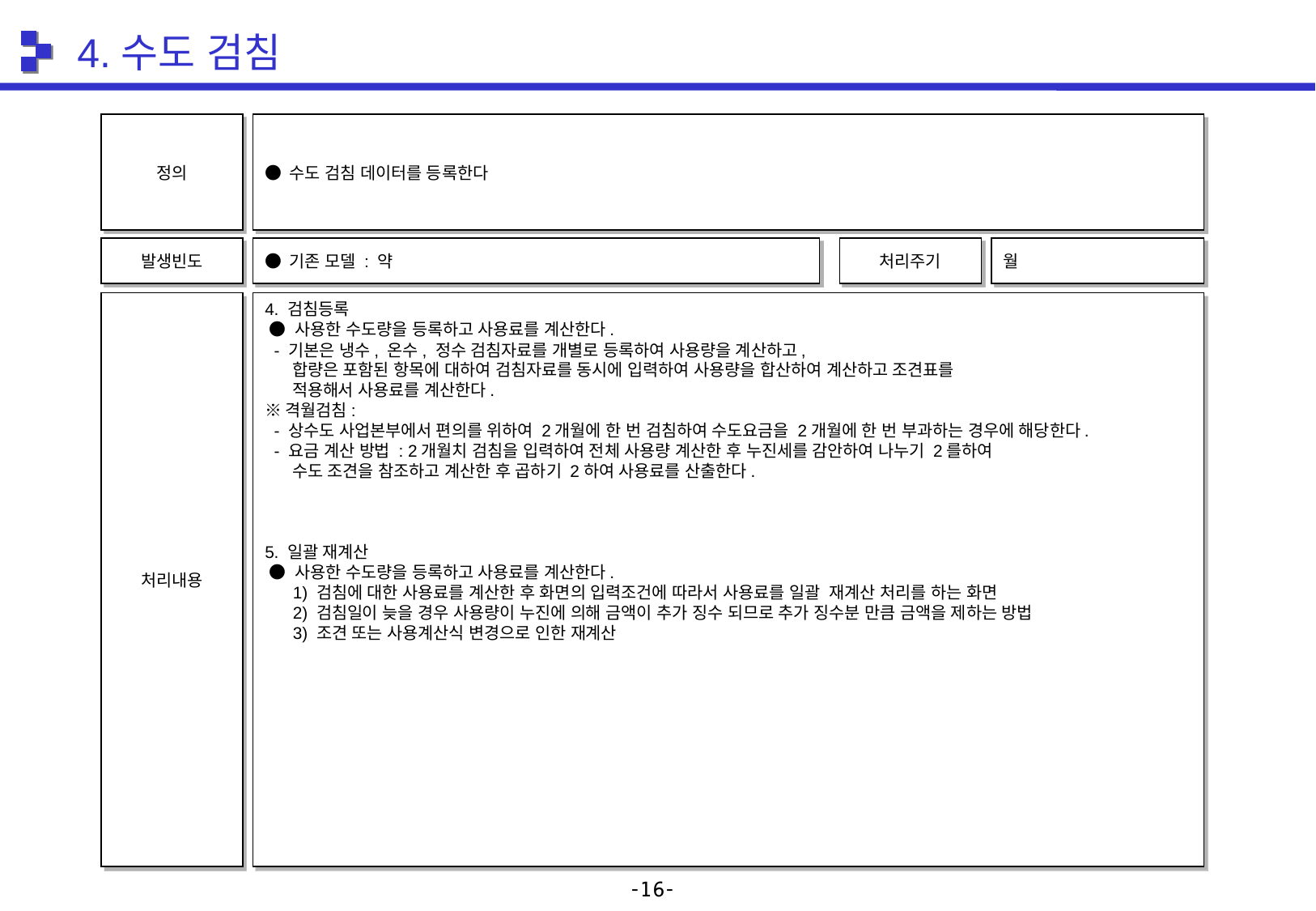

4.수도 검침
정의
● 수도 검침 데이터를 등록한다
발생빈도
● 기존 모델 : 약
처리주기
월
처리내용
4. 검침등록
 ● 사용한 수도량을 등록하고 사용료를 계산한다.
  - 기본은 냉수, 온수, 정수 검침자료를 개별로 등록하여 사용량을 계산하고,
     합량은 포함된 항목에 대하여 검침자료를 동시에 입력하여 사용량을 합산하여 계산하고 조견표를
     적용해서 사용료를 계산한다.
※격월검침:
  - 상수도 사업본부에서 편의를 위하여 2개월에 한 번 검침하여 수도요금을 2개월에 한 번 부과하는 경우에 해당한다.
  - 요금 계산 방법 : 2개월치 검침을 입력하여 전체 사용량 계산한 후 누진세를 감안하여 나누기 2를하여
     수도 조견을 참조하고 계산한 후 곱하기 2하여 사용료를 산출한다.

5. 일괄 재계산
 ● 사용한 수도량을 등록하고 사용료를 계산한다.
      1) 검침에 대한 사용료를 계산한 후 화면의 입력조건에 따라서 사용료를 일괄  재계산 처리를 하는 화면
      2) 검침일이 늦을 경우 사용량이 누진에 의해 금액이 추가 징수 되므로 추가 징수분 만큼 금액을 제하는 방법
      3) 조견 또는 사용계산식 변경으로 인한 재계산